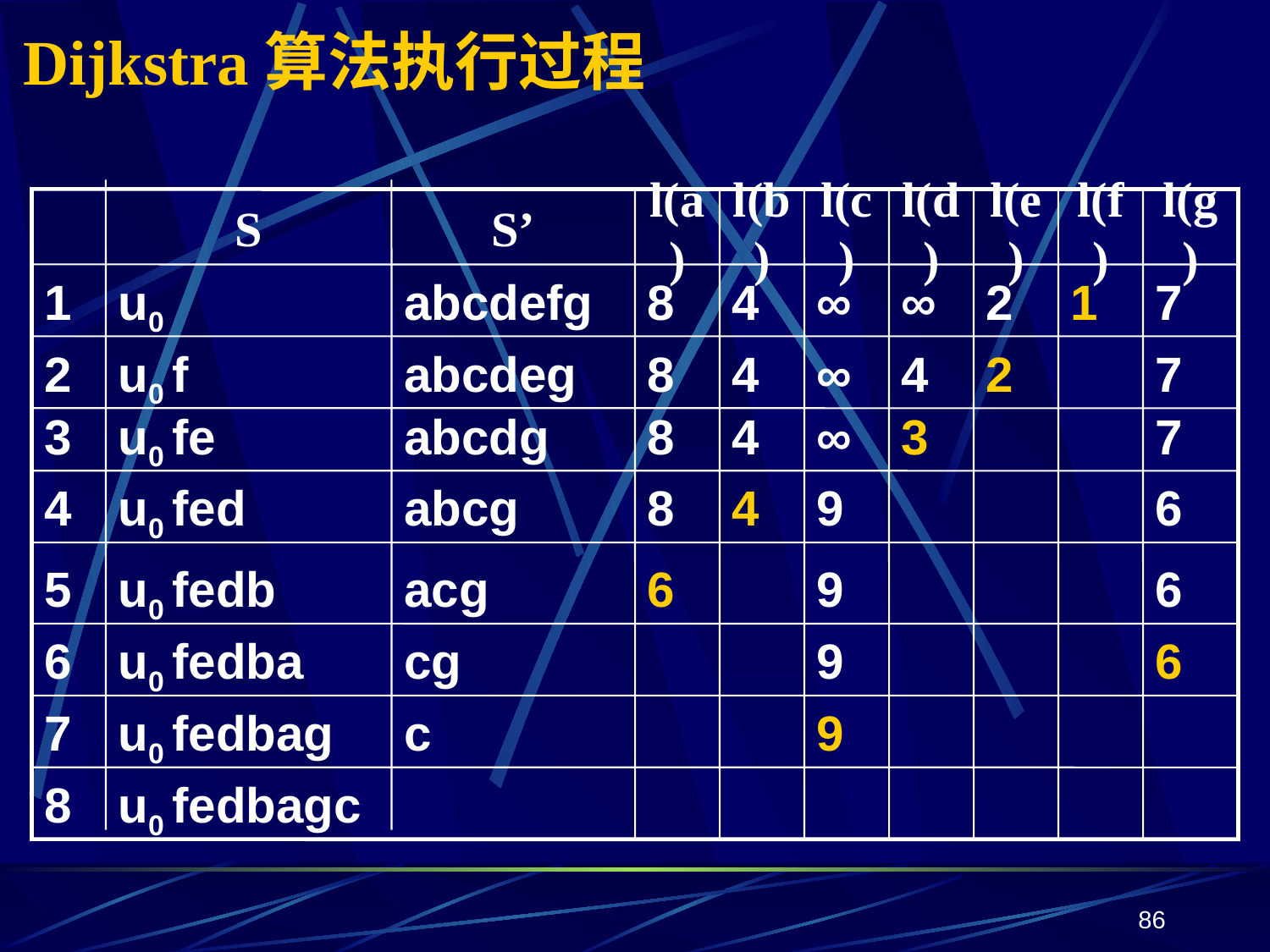

# Dijkstra算法执行过程

S
S’
l(a)
l(b)
l(c)
l(d)
l(e)
l(f)
l(g)

1
u0
abcdefg
8
4
∞
∞
2
1

7

2
u0 f
abcdeg
8
4
∞
4
2

7

3
u0 fe
abcdg
8
4
∞
3

7

4
u0 fed
abcg
8
4
9

6

5
u0 fedb
acg
6

9

6

6
u0 fedba
cg

9

6

7
u0 fedbag
c

9

8
u0 fedbagc

86